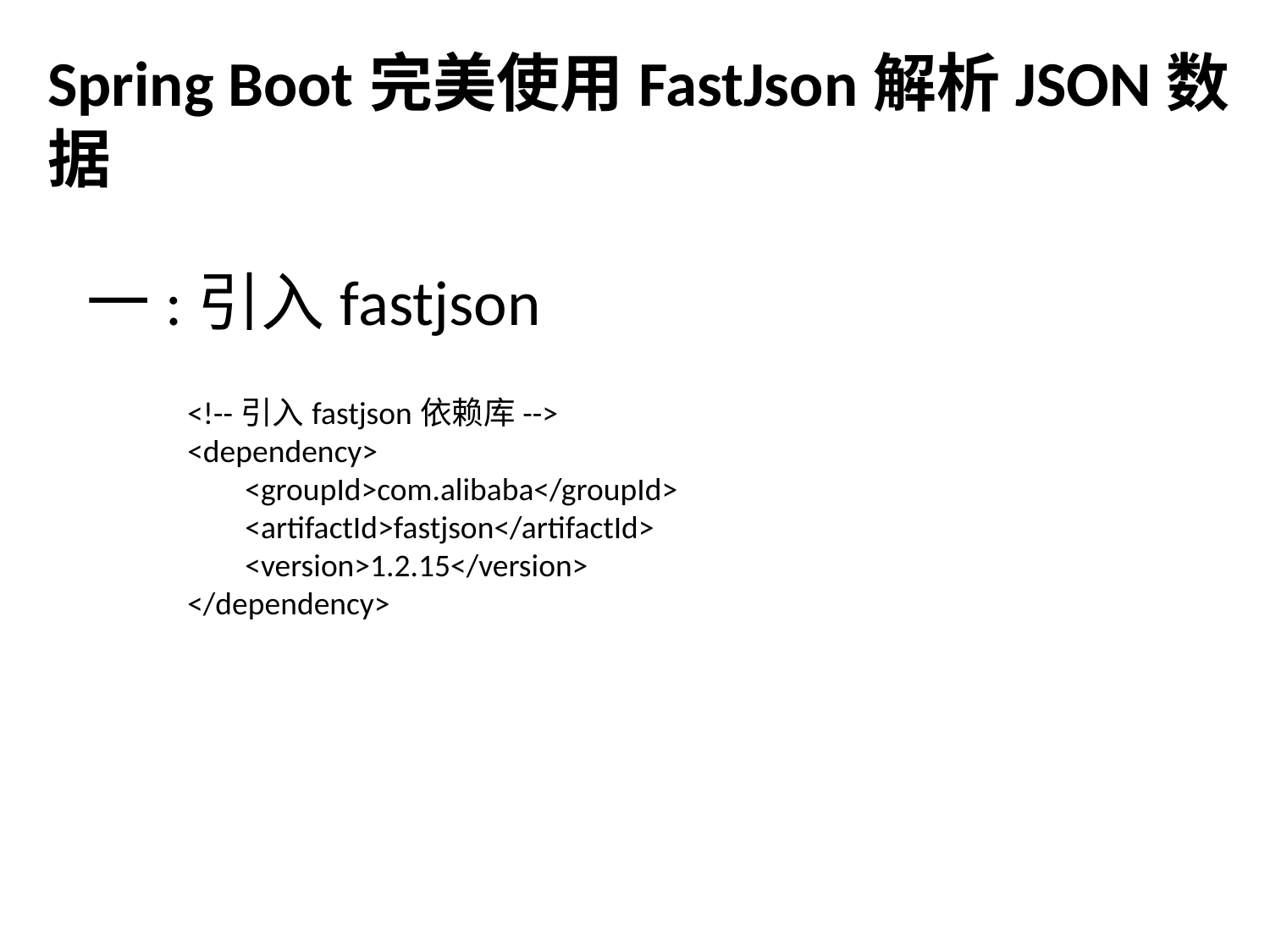

Spring Boot完美使用FastJson解析JSON数据
一:引入fastjson
<!--引入fastjson依赖库-->
<dependency>
        <groupId>com.alibaba</groupId>
        <artifactId>fastjson</artifactId>
        <version>1.2.15</version>
</dependency>